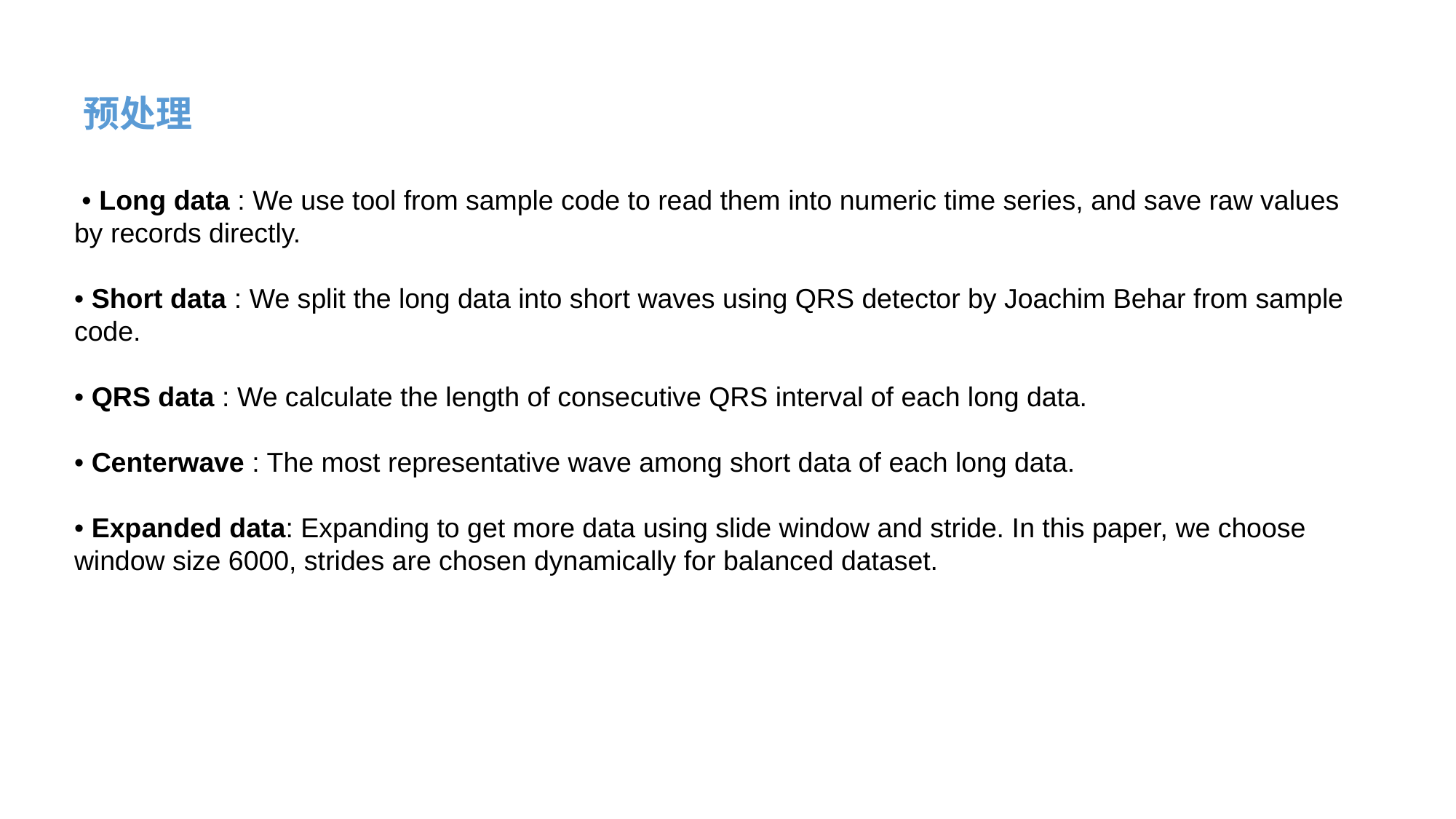

预处理
 • Long data : We use tool from sample code to read them into numeric time series, and save raw values by records directly.

• Short data : We split the long data into short waves using QRS detector by Joachim Behar from sample code.

• QRS data : We calculate the length of consecutive QRS interval of each long data.

• Centerwave : The most representative wave among short data of each long data.

• Expanded data: Expanding to get more data using slide window and stride. In this paper, we choose window size 6000, strides are chosen dynamically for balanced dataset.